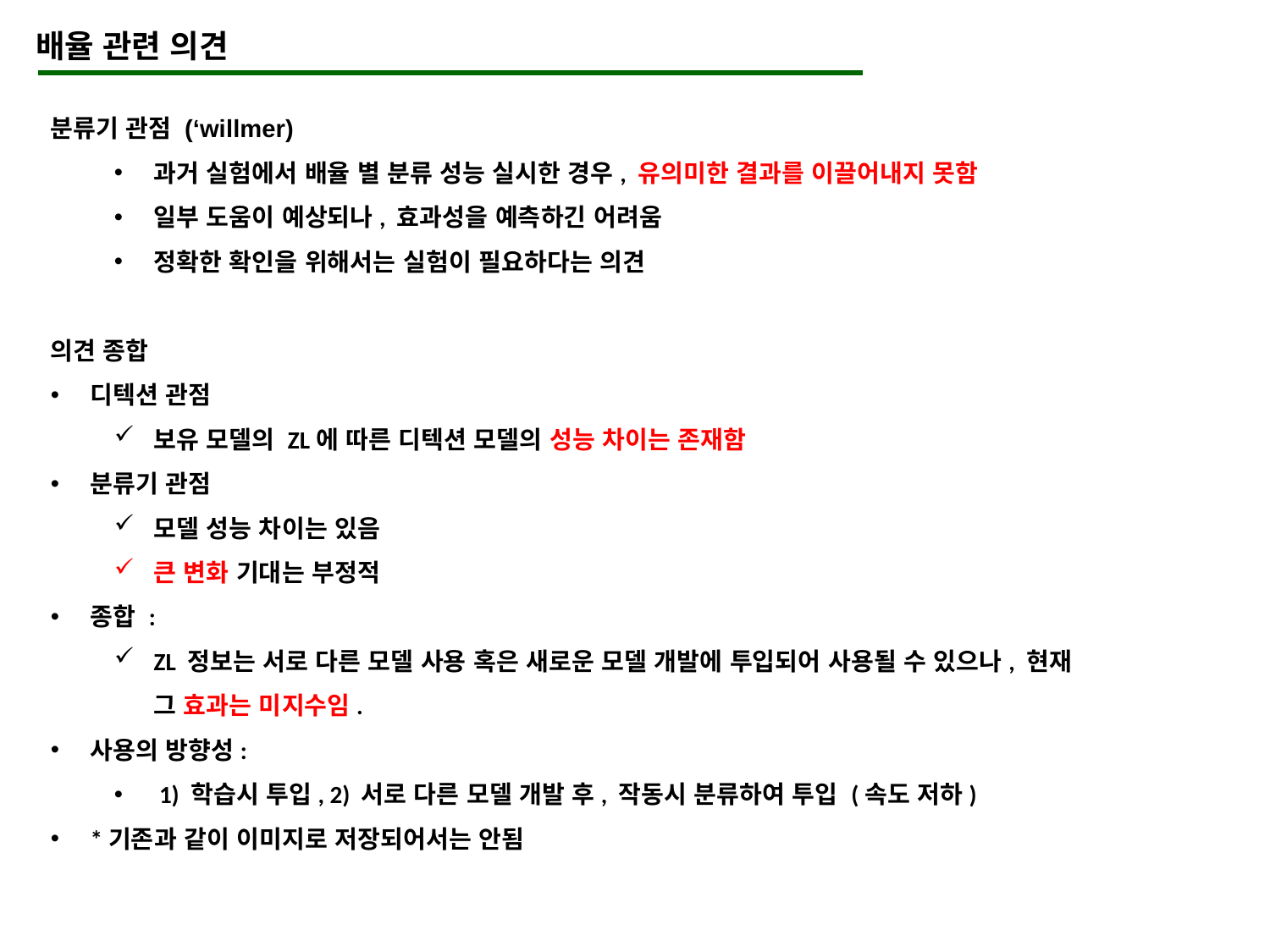

배율 관련 의견
분류기 관점 (‘willmer)
과거 실험에서 배율 별 분류 성능 실시한 경우, 유의미한 결과를 이끌어내지 못함
일부 도움이 예상되나, 효과성을 예측하긴 어려움
정확한 확인을 위해서는 실험이 필요하다는 의견

의견 종합
디텍션 관점
보유 모델의 ZL에 따른 디텍션 모델의 성능 차이는 존재함
분류기 관점
모델 성능 차이는 있음
큰 변화 기대는 부정적
종합 :
ZL 정보는 서로 다른 모델 사용 혹은 새로운 모델 개발에 투입되어 사용될 수 있으나, 현재 그 효과는 미지수임.
사용의 방향성:
 1) 학습시 투입, 2) 서로 다른 모델 개발 후, 작동시 분류하여 투입 (속도 저하)
*기존과 같이 이미지로 저장되어서는 안됨